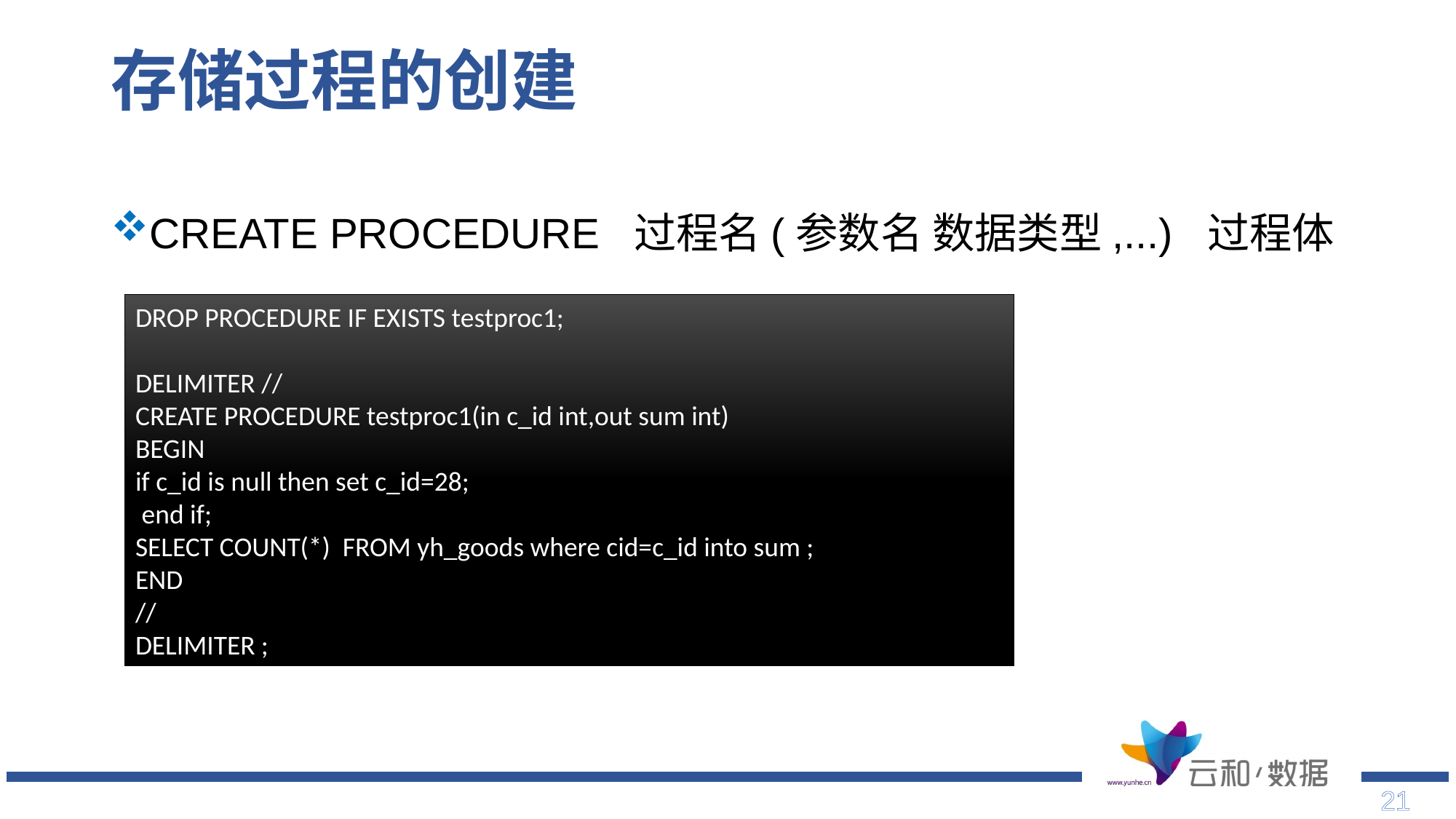

# 存储过程的创建
CREATE PROCEDURE  过程名(参数名 数据类型,...)  过程体

DROP PROCEDURE IF EXISTS testproc1;

DELIMITER //
CREATE PROCEDURE testproc1(in c_id int,out sum int)
BEGIN
if c_id is null then set c_id=28;
 end if;
SELECT COUNT(*)  FROM yh_goods where cid=c_id into sum ;
END
//
DELIMITER ;